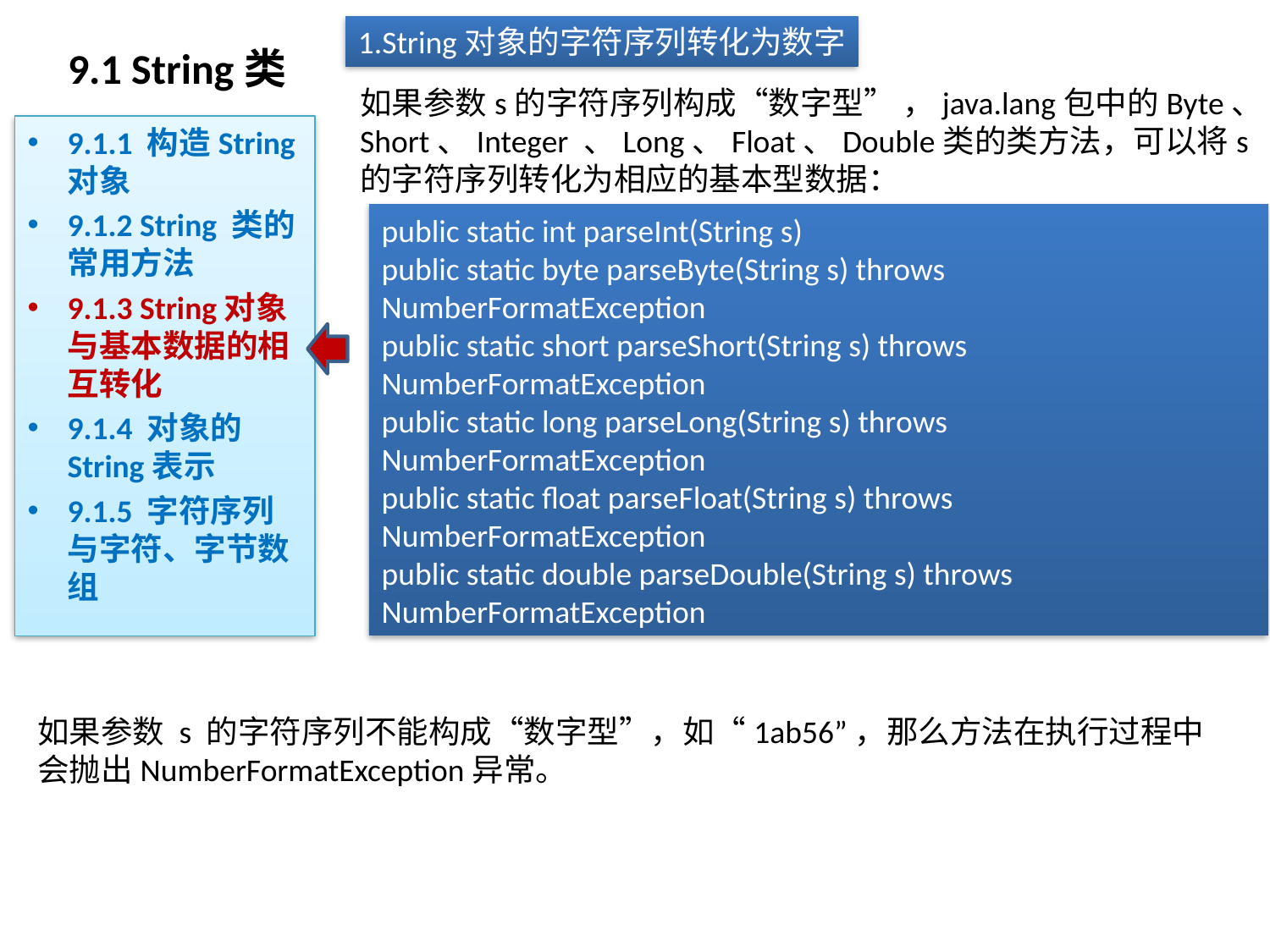

# 9.1 String类
1.String对象的字符序列转化为数字
如果参数s的字符序列构成“数字型” ，java.lang包中的Byte、Short、Integer 、Long、Float、Double类的类方法，可以将s的字符序列转化为相应的基本型数据：
9.1.1 构造String对象
9.1.2 String 类的常用方法
9.1.3 String对象与基本数据的相互转化
9.1.4 对象的String表示
9.1.5 字符序列与字符、字节数组
public static int parseInt(String s)
public static byte parseByte(String s) throws NumberFormatException
public static short parseShort(String s) throws NumberFormatException
public static long parseLong(String s) throws NumberFormatException
public static float parseFloat(String s) throws NumberFormatException
public static double parseDouble(String s) throws NumberFormatException

如果参数 s 的字符序列不能构成“数字型”，如“1ab56”，那么方法在执行过程中会抛出NumberFormatException异常。